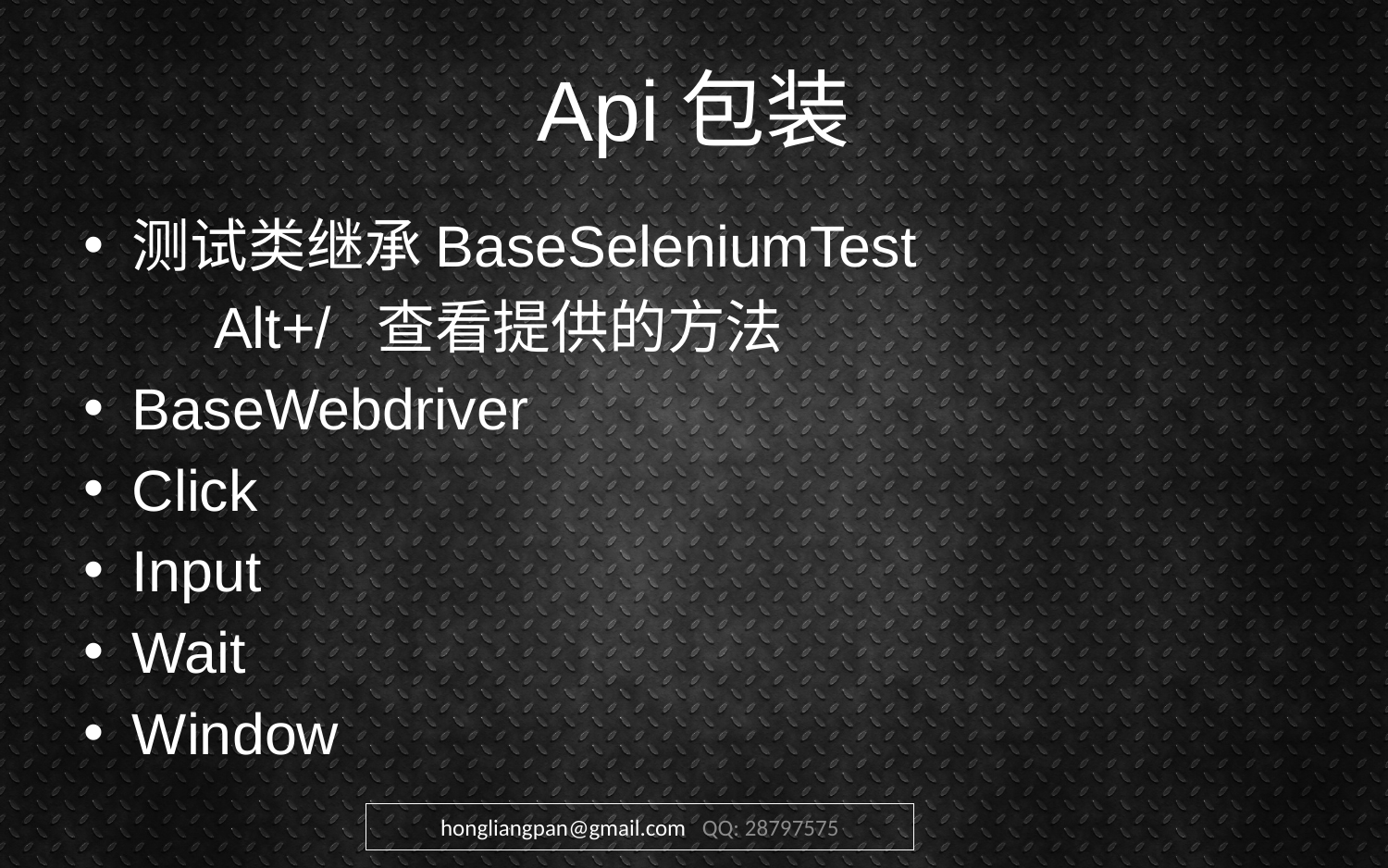

# Api包装
测试类继承BaseSeleniumTest
	Alt+/  查看提供的方法
BaseWebdriver
Click
Input
Wait
Window